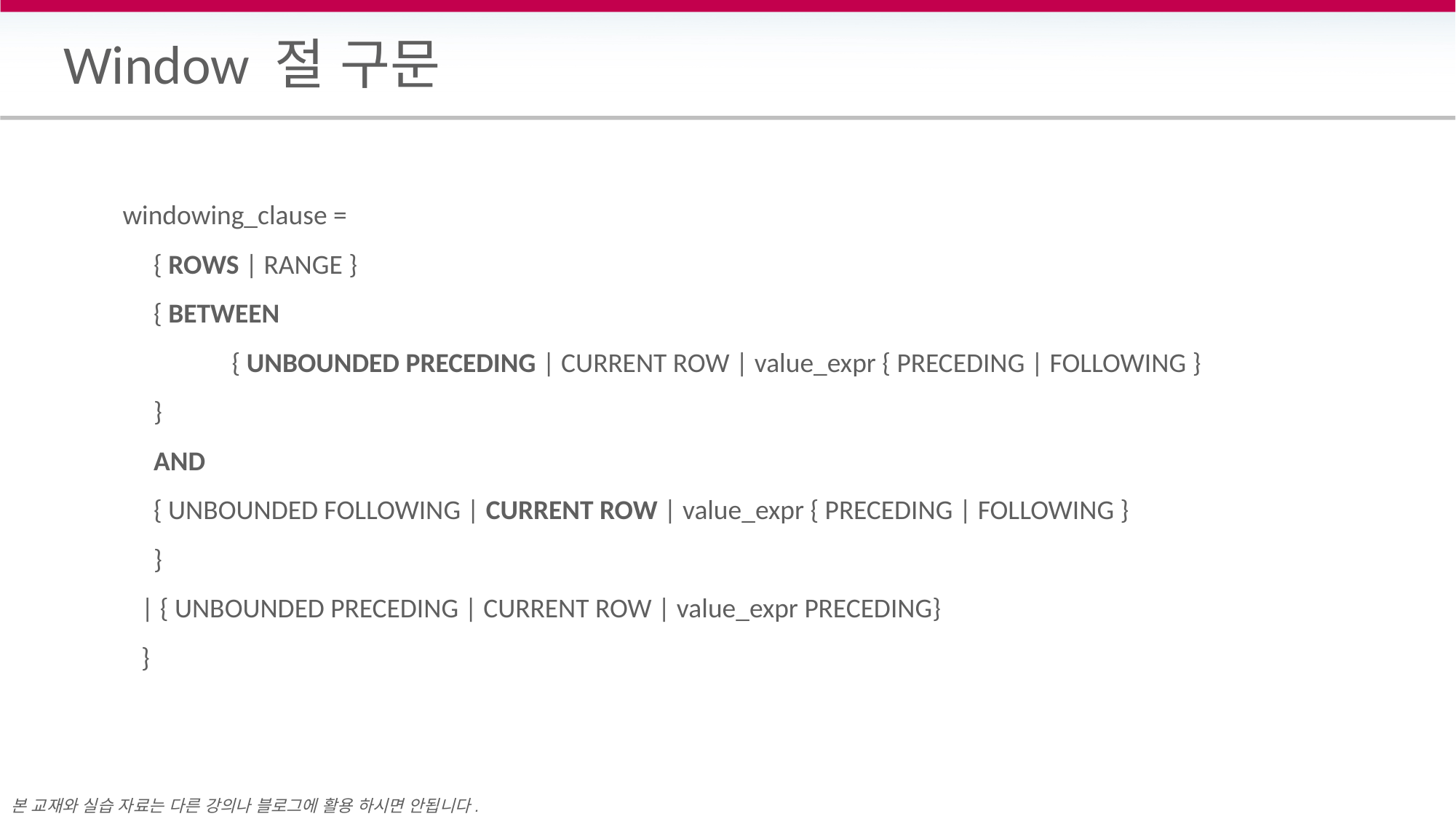

# Window 절 구문
windowing_clause =
     { ROWS | RANGE }
     { BETWEEN
	{ UNBOUNDED PRECEDING | CURRENT ROW | value_expr { PRECEDING | FOLLOWING }
     }
     AND
     { UNBOUNDED FOLLOWING | CURRENT ROW | value_expr { PRECEDING | FOLLOWING }
     }
   | { UNBOUNDED PRECEDING | CURRENT ROW | value_expr PRECEDING}
   }